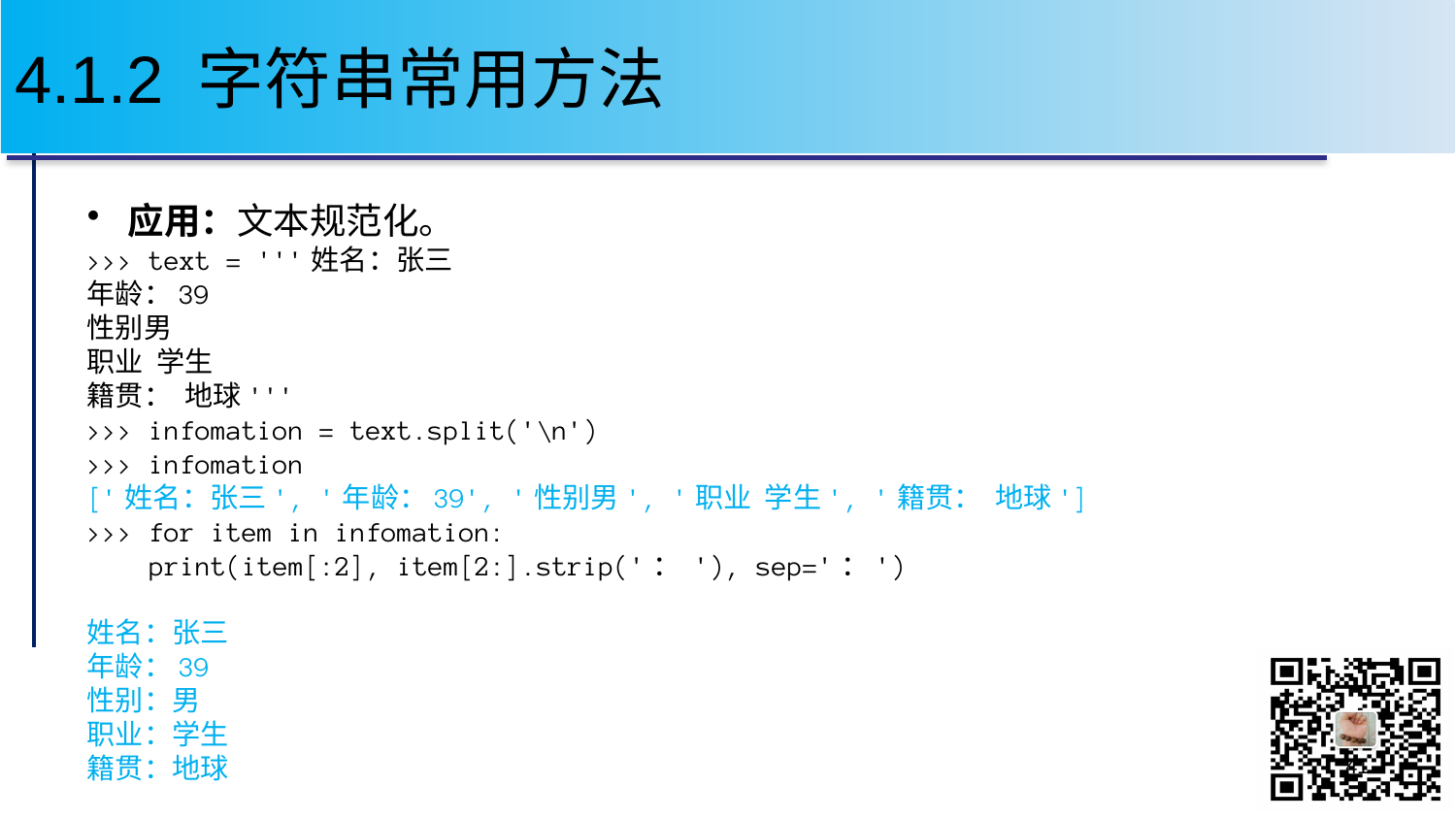

# 4.1.2 字符串常用方法
应用：文本规范化。
>>> text = '''姓名：张三
年龄：39
性别男
职业  学生
籍贯：  地球'''
>>> infomation = text.split('\n')
>>> infomation
['姓名：张三', '年龄：39', '性别男', '职业  学生', '籍贯：  地球']
>>> for item in infomation:
    print(item[:2], item[2:].strip('： '), sep='：')

姓名：张三
年龄：39
性别：男
职业：学生
籍贯：地球
41